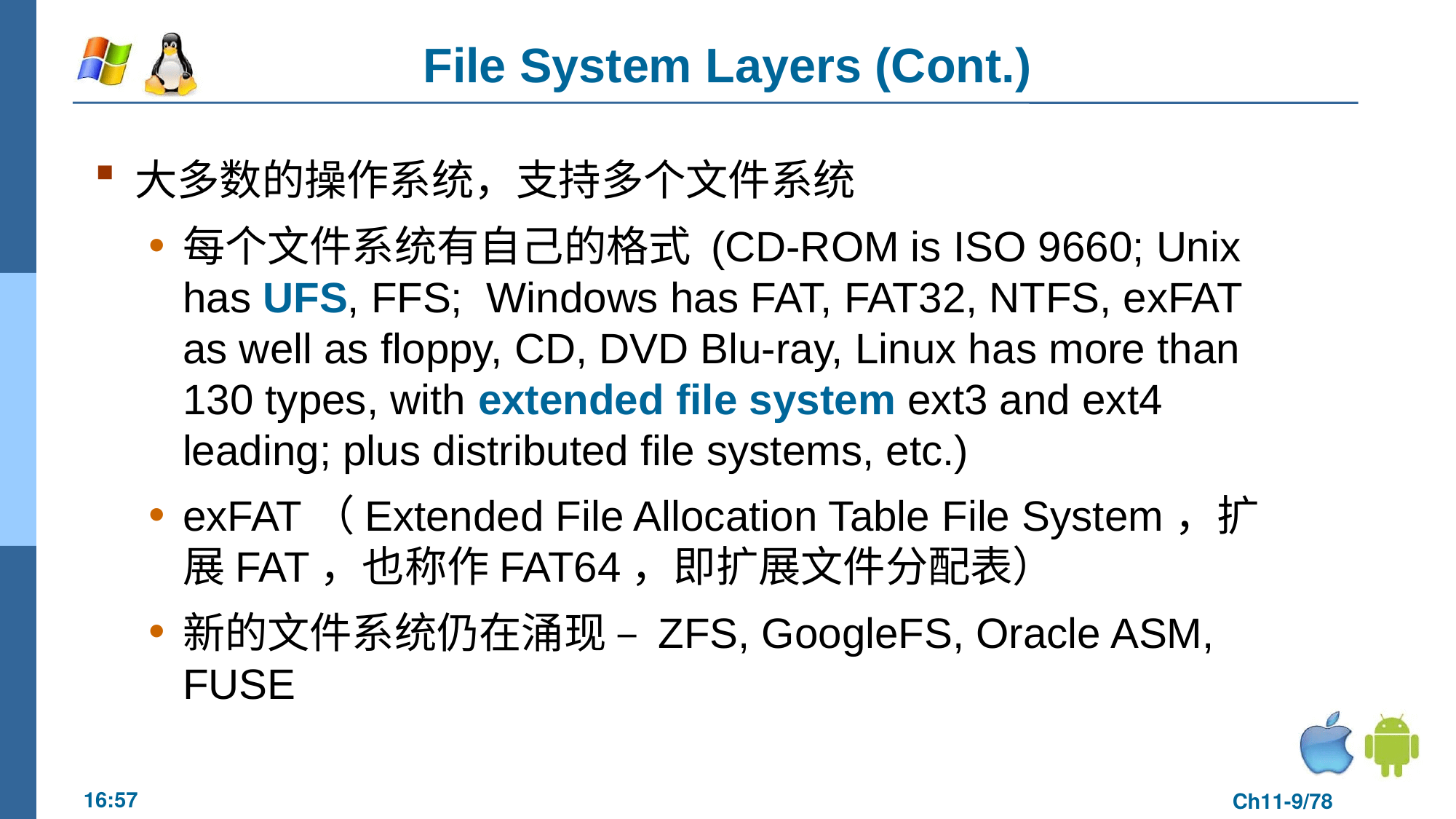

# File System Layers (Cont.)
大多数的操作系统，支持多个文件系统
每个文件系统有自己的格式 (CD-ROM is ISO 9660; Unix has UFS, FFS;  Windows has FAT, FAT32, NTFS, exFAT as well as floppy, CD, DVD Blu-ray, Linux has more than 130 types, with extended file system ext3 and ext4 leading; plus distributed file systems, etc.)
exFAT（Extended File Allocation Table File System，扩展FAT，也称作FAT64，即扩展文件分配表）
新的文件系统仍在涌现 – ZFS, GoogleFS, Oracle ASM, FUSE